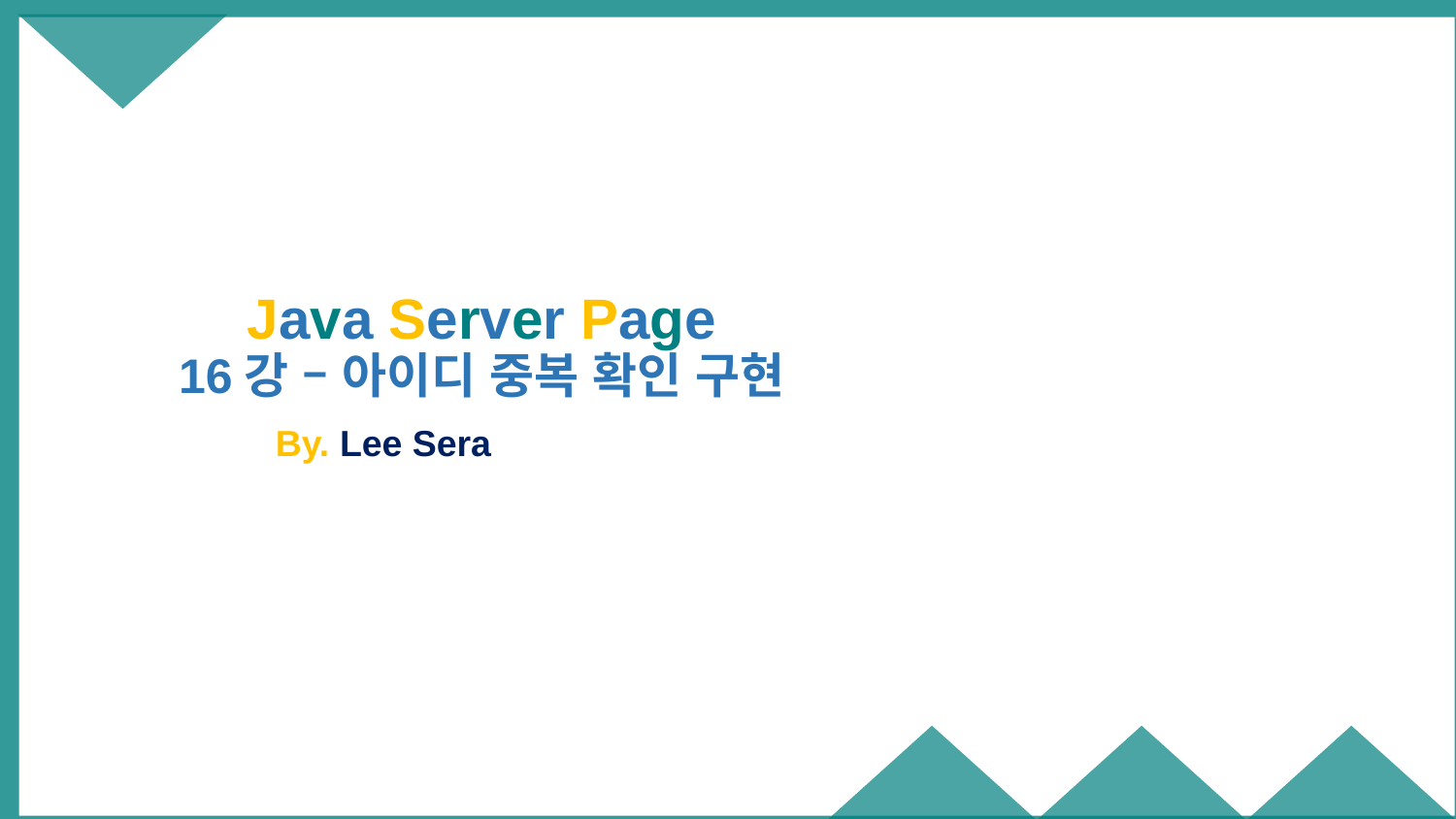

# Java Server Page 16강 – 아이디 중복 확인 구현
By. Lee Sera